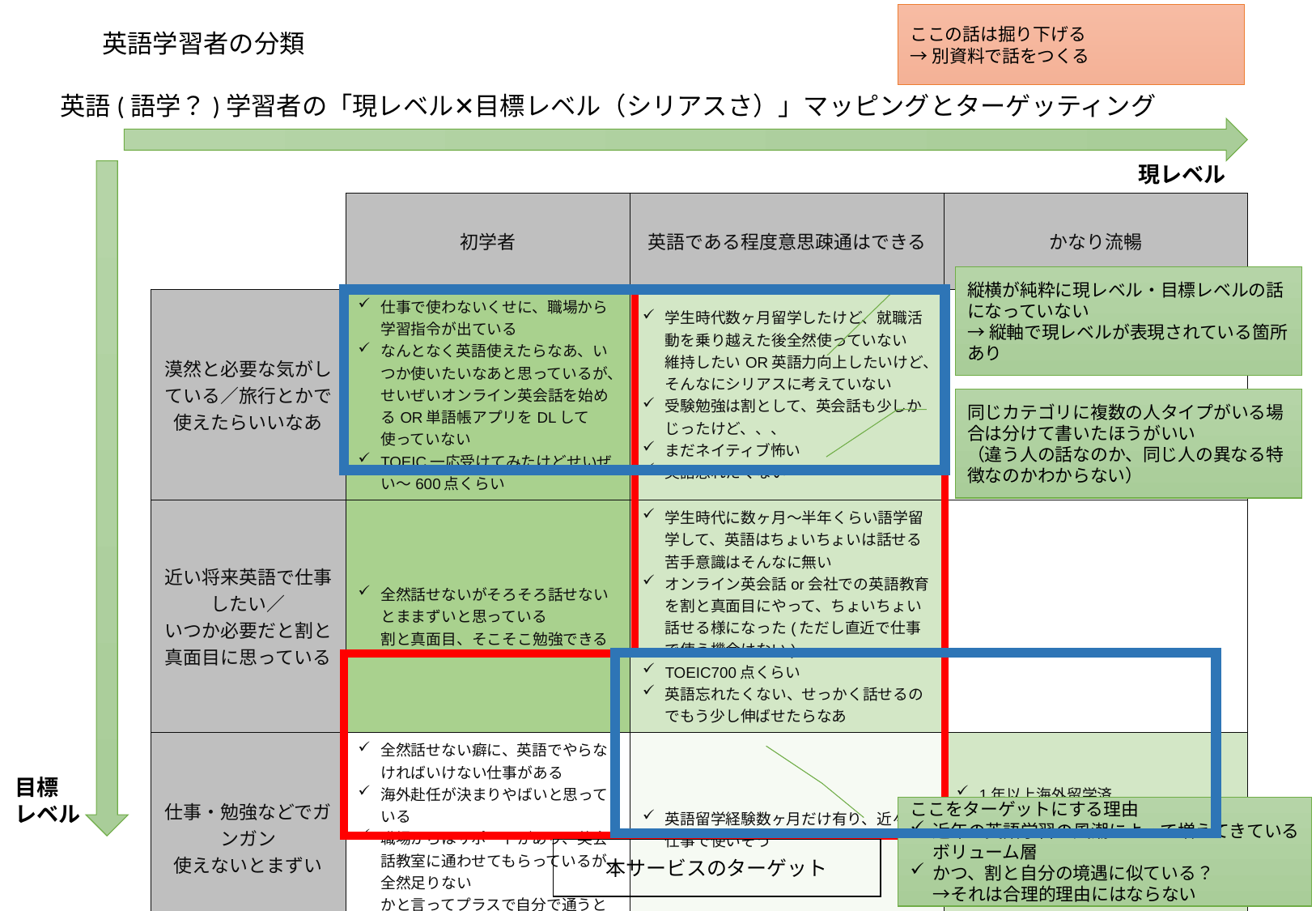

# 英語学習者の分類
ここの話は掘り下げる
→別資料で話をつくる
英語(語学？)学習者の「現レベル✕目標レベル（シリアスさ）」マッピングとターゲッティング
現レベル

|  | 初学者 | 英語である程度意思疎通はできる | かなり流暢 |
| --- | --- | --- | --- |
| 漠然と必要な気がしている／旅行とかで使えたらいいなあ | 仕事で使わないくせに、職場から学習指令が出ている なんとなく英語使えたらなあ、いつか使いたいなあと思っているが、せいぜいオンライン英会話を始めるOR単語帳アプリをDLして使っていない TOEIC一応受けてみたけどせいぜい～600点くらい | 学生時代数ヶ月留学したけど、就職活動を乗り越えた後全然使っていない 維持したいOR英語力向上したいけど、そんなにシリアスに考えていない 受験勉強は割として、英会話も少しかじったけど、、、 まだネイティブ怖い 英語忘れたくない |  |
| 近い将来英語で仕事したい／ いつか必要だと割と真面目に思っている | 全然話せないがそろそろ話せないとままずいと思っている 割と真面目、そこそこ勉強できる | 学生時代に数ヶ月～半年くらい語学留学して、英語はちょいちょいは話せる 苦手意識はそんなに無い オンライン英会話or会社での英語教育を割と真面目にやって、ちょいちょい話せる様になった(ただし直近で仕事で使う機会はない) TOEIC700点くらい 英語忘れたくない、せっかく話せるのでもう少し伸ばせたらなあ |  |
| 仕事・勉強などでガンガン 使えないとまずい | 全然話せない癖に、英語でやらなければいけない仕事がある 海外赴任が決まりやばいと思っている 職場からはサポートがあり、英会話教室に通わせてもらっているが、全然足りない かと言ってプラスで自分で通うとお金がやばい | 英語留学経験数ヶ月だけ有り、近々で仕事で使いそう | 1年以上海外留学済 大学でも英語専攻OR割と真面目に英語勉強 帰ってからも英語に接している（仕事で使用OR接点がある） |
縦横が純粋に現レベル・目標レベルの話になっていない
→縦軸で現レベルが表現されている箇所あり

同じカテゴリに複数の人タイプがいる場合は分けて書いたほうがいい
（違う人の話なのか、同じ人の異なる特徴なのかわからない）

目標
レベル
ここをターゲットにする理由
近年の英語学習の風潮によって増えてきているボリューム層
かつ、割と自分の境遇に似ている？
→それは合理的理由にはならない
本サービスのターゲット
3